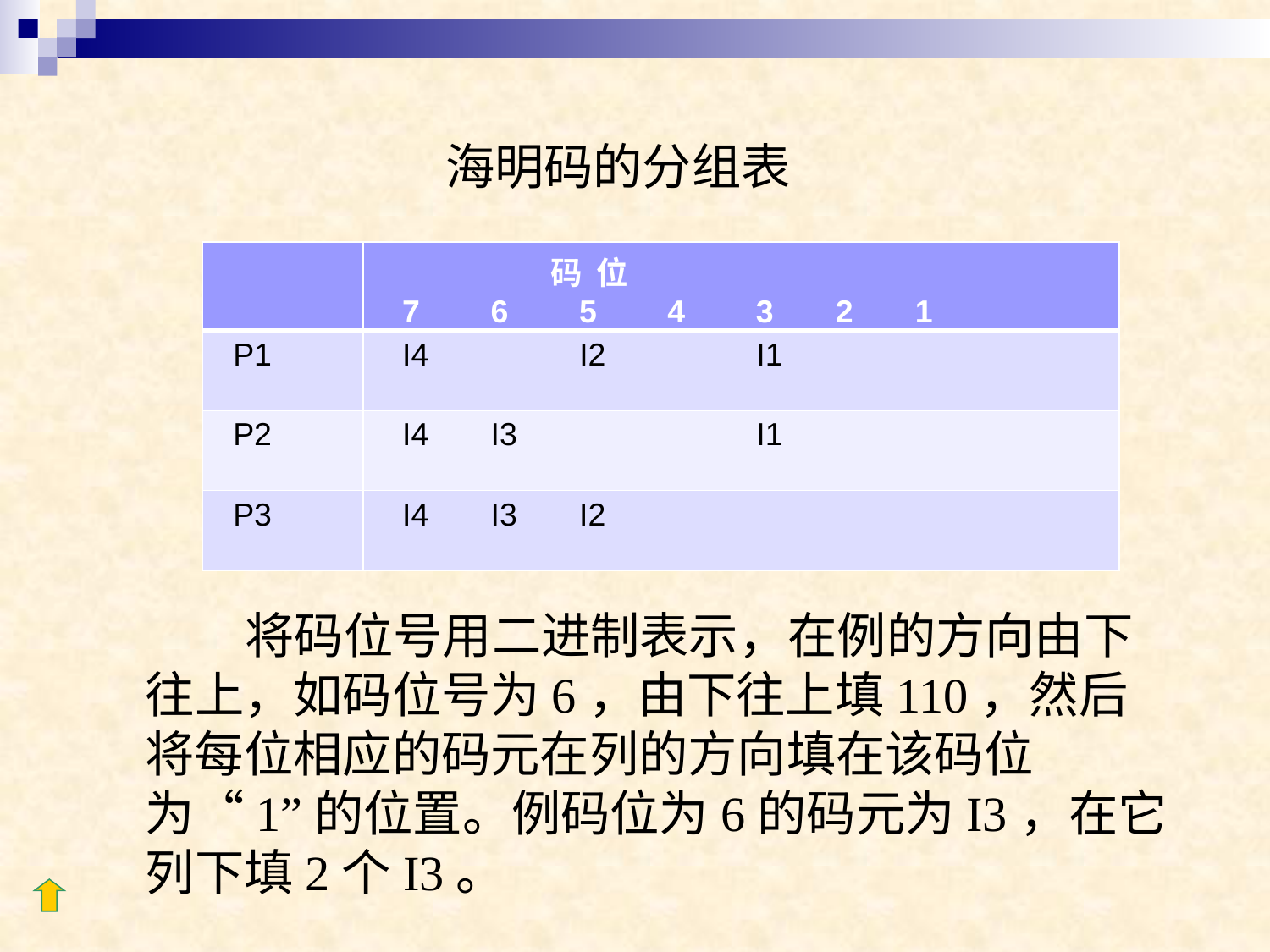

海明码的分组表
|  | 码 位 7 6 5 4 3 2 1 |
| --- | --- |
| P1 | I4 I2 I1 |
| P2 | I4 I3 I1 |
| P3 | I4 I3 I2 |
        将码位号用二进制表示，在例的方向由下往上，如码位号为6，由下往上填110，然后将每位相应的码元在列的方向填在该码位为“1”的位置。例码位为6的码元为I3，在它列下填2个I3。